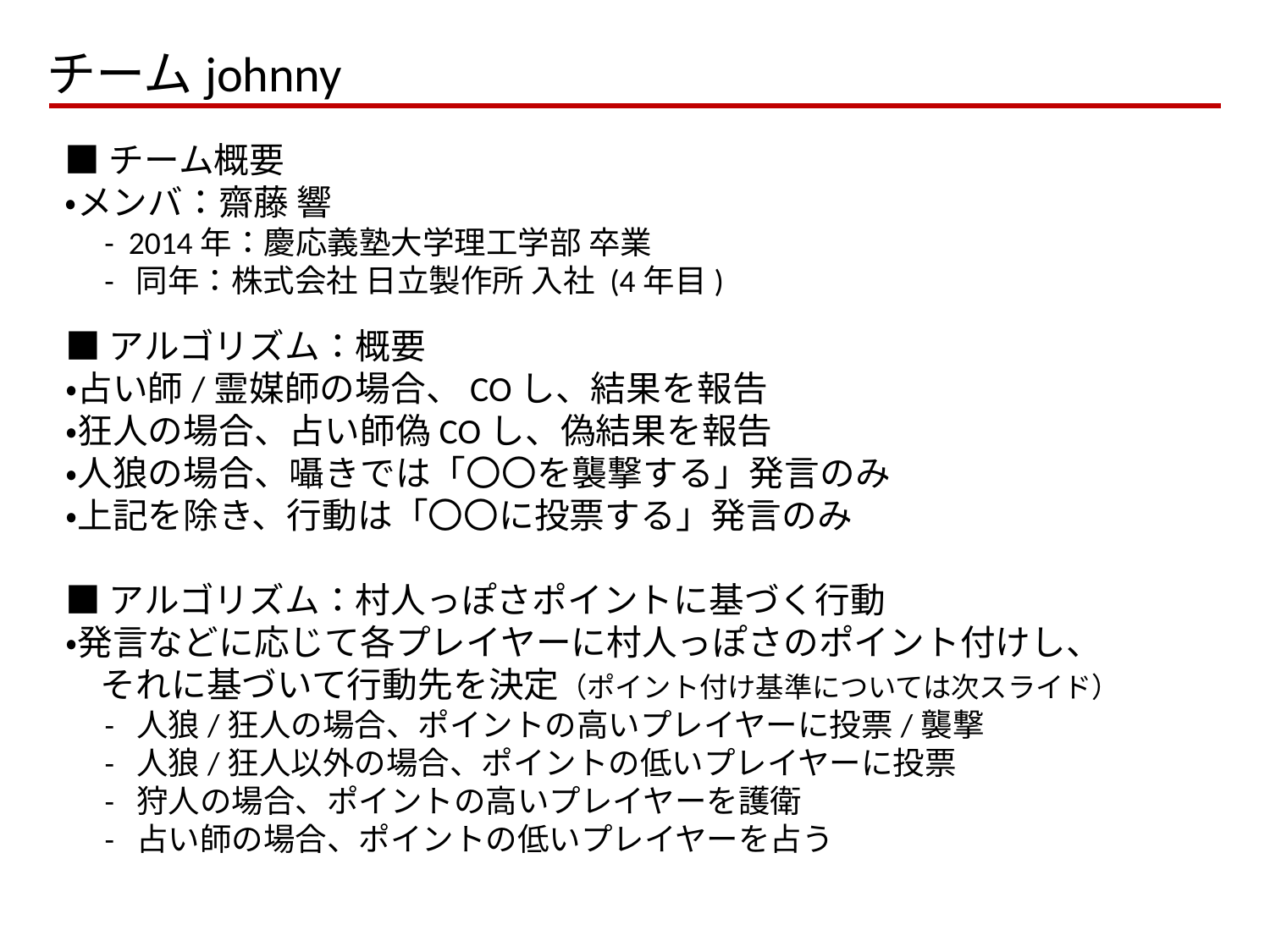

チームjohnny
■チーム概要
・メンバ：齋藤 響
　-  2014年：慶応義塾大学理工学部 卒業
　-  同年：株式会社 日立製作所 入社 (4年目)
■アルゴリズム：概要
・占い師/霊媒師の場合、COし、結果を報告
・狂人の場合、占い師偽COし、偽結果を報告
・人狼の場合、囁きでは「〇〇を襲撃する」発言のみ
・上記を除き、行動は「〇〇に投票する」発言のみ
■アルゴリズム：村人っぽさポイントに基づく行動
・発言などに応じて各プレイヤーに村人っぽさのポイント付けし、
　それに基づいて行動先を決定（ポイント付け基準については次スライド）
　-  人狼/狂人の場合、ポイントの高いプレイヤーに投票/襲撃
　-  人狼/狂人以外の場合、ポイントの低いプレイヤーに投票
　-  狩人の場合、ポイントの高いプレイヤーを護衛
　-  占い師の場合、ポイントの低いプレイヤーを占う